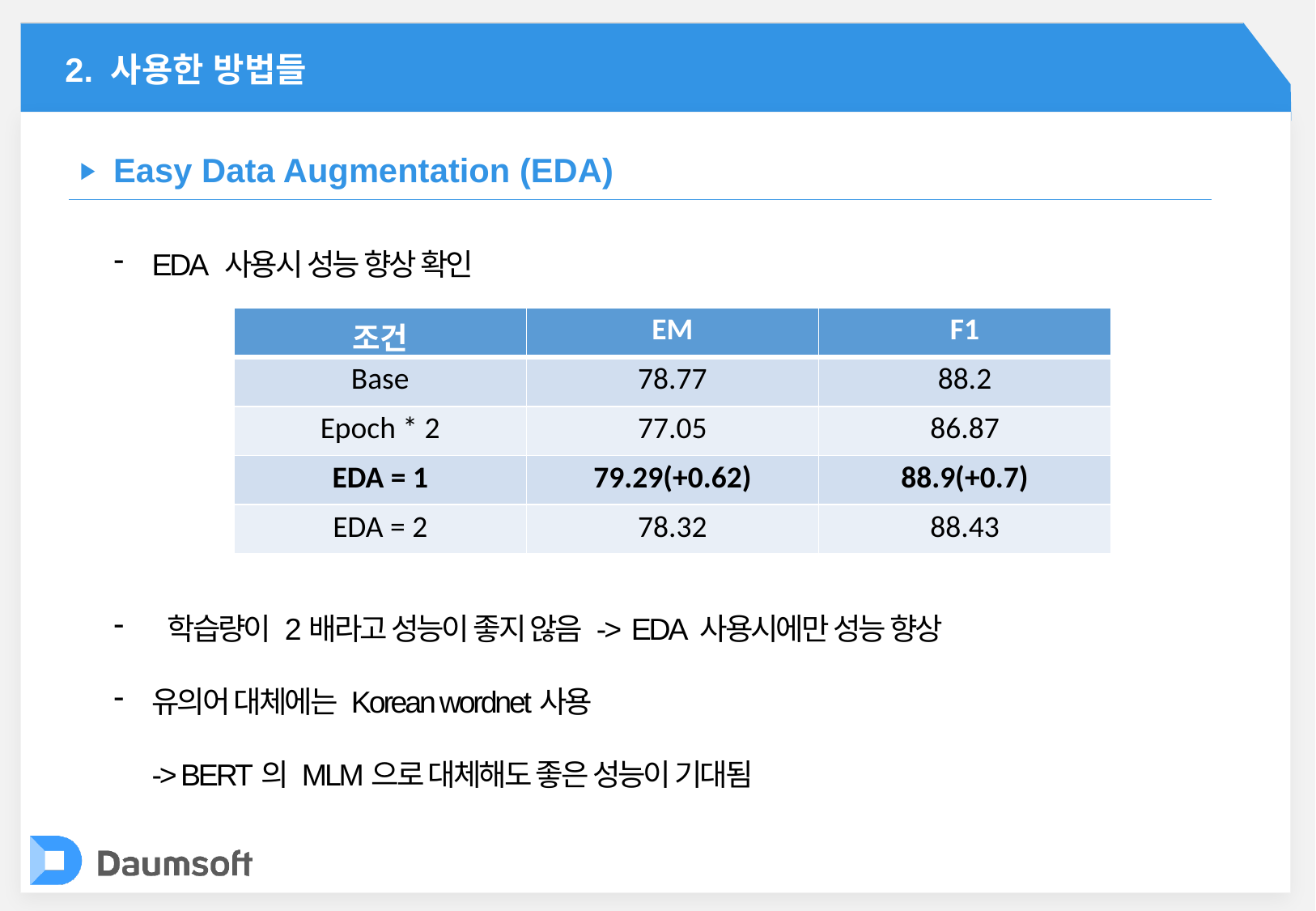

2. 사용한 방법들
Easy Data Augmentation (EDA)
 ▶
EDA 사용시 성능 향상 확인

 학습량이 2배라고 성능이 좋지 않음 ->  EDA 사용시에만 성능 향상
유의어 대체에는 Korean wordnet사용
-> BERT의 MLM으로 대체해도 좋은 성능이 기대됨

| 조건 | EM | F1 |
| --- | --- | --- |
| Base | 78.77 | 88.2 |
| Epoch \* 2 | 77.05 | 86.87 |
| EDA = 1 | 79.29(+0.62) | 88.9(+0.7) |
| EDA = 2 | 78.32 | 88.43 |